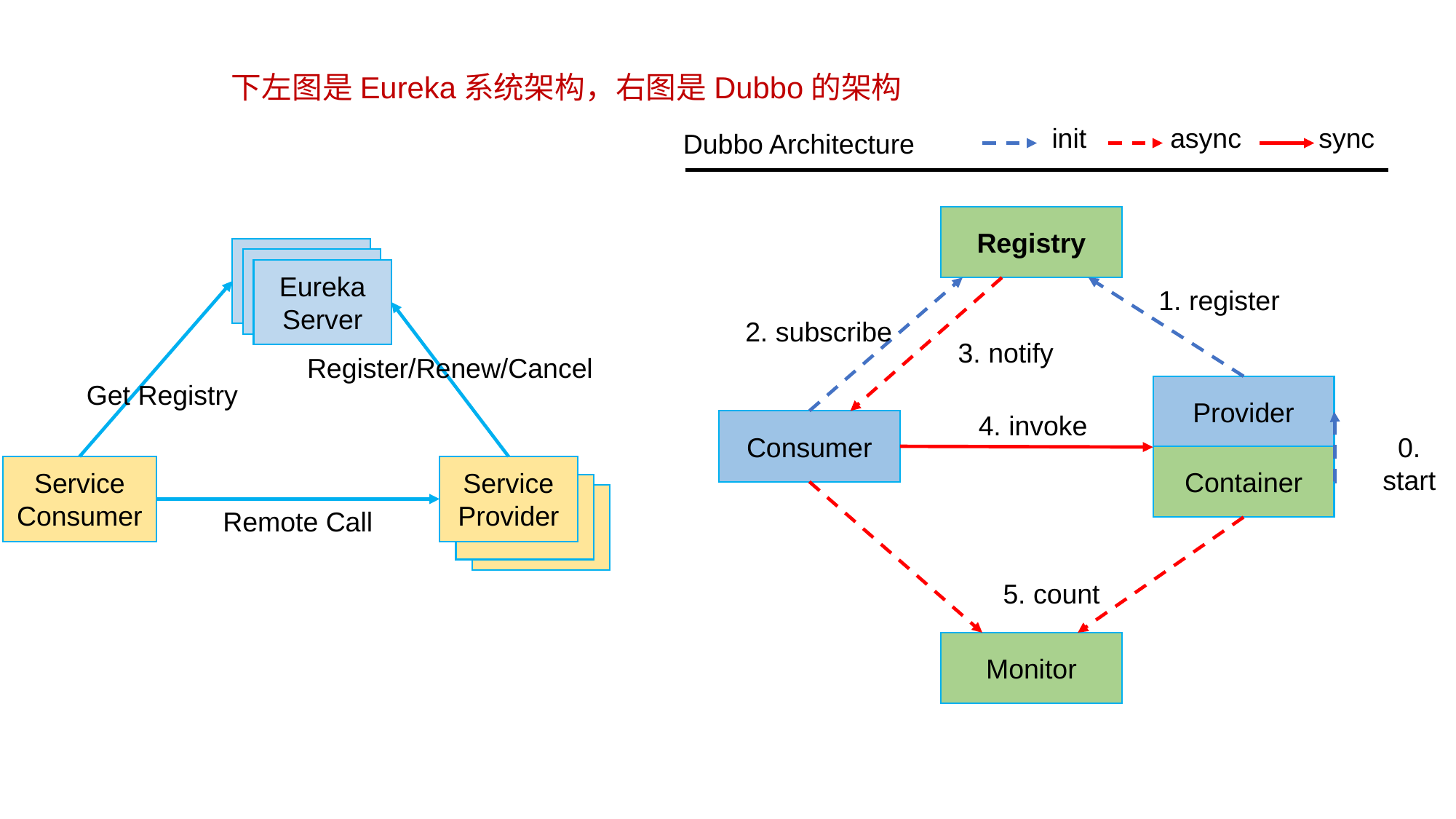

下左图是Eureka系统架构，右图是Dubbo的架构
init
async
sync
Dubbo Architecture
Registry

Eureka Server
1. register
2. subscribe
3. notify
Register/Renew/Cancel
Get Registry
Provider
4. invoke
Consumer
0. start
Container
Service Consumer
Service Provider

Remote Call
5. count
Monitor